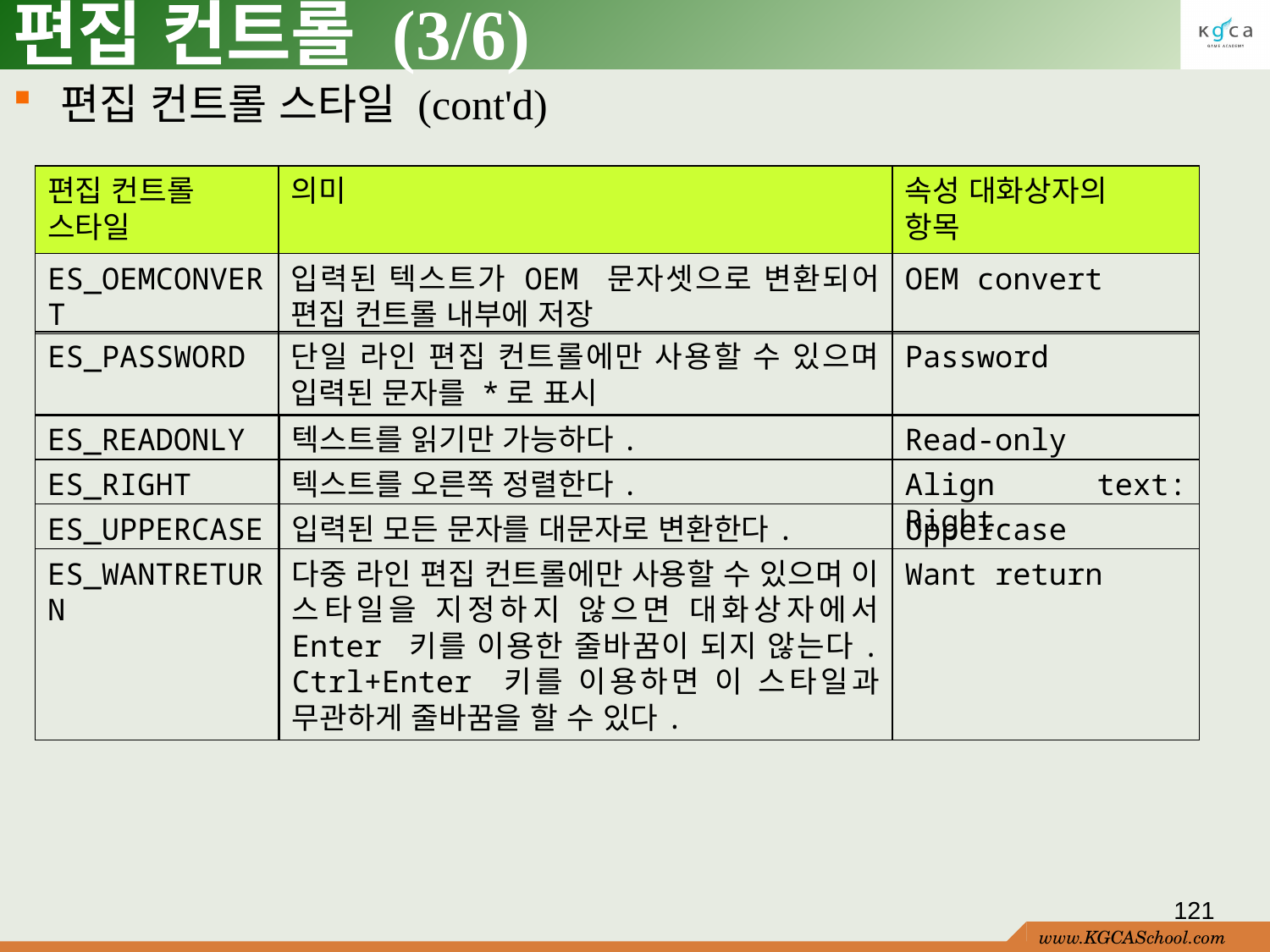

# 편집 컨트롤 (3/6)
편집 컨트롤 스타일 (cont'd)
편집 컨트롤
스타일
의미

속성 대화상자의
항목
ES_OEMCONVERT

입력된 텍스트가 OEM 문자셋으로 변환되어 편집 컨트롤 내부에 저장

OEM convert

ES_PASSWORD

단일 라인 편집 컨트롤에만 사용할 수 있으며 입력된 문자를 *로 표시

Password

ES_READONLY

텍스트를 읽기만 가능하다.

Read-only

ES_RIGHT

텍스트를 오른쪽 정렬한다.

Align text: Right

ES_UPPERCASE

입력된 모든 문자를 대문자로 변환한다.

Uppercase

ES_WANTRETURN

다중 라인 편집 컨트롤에만 사용할 수 있으며 이 스타일을 지정하지 않으면 대화상자에서 Enter 키를 이용한 줄바꿈이 되지 않는다. Ctrl+Enter 키를 이용하면 이 스타일과 무관하게 줄바꿈을 할 수 있다.

Want return

121